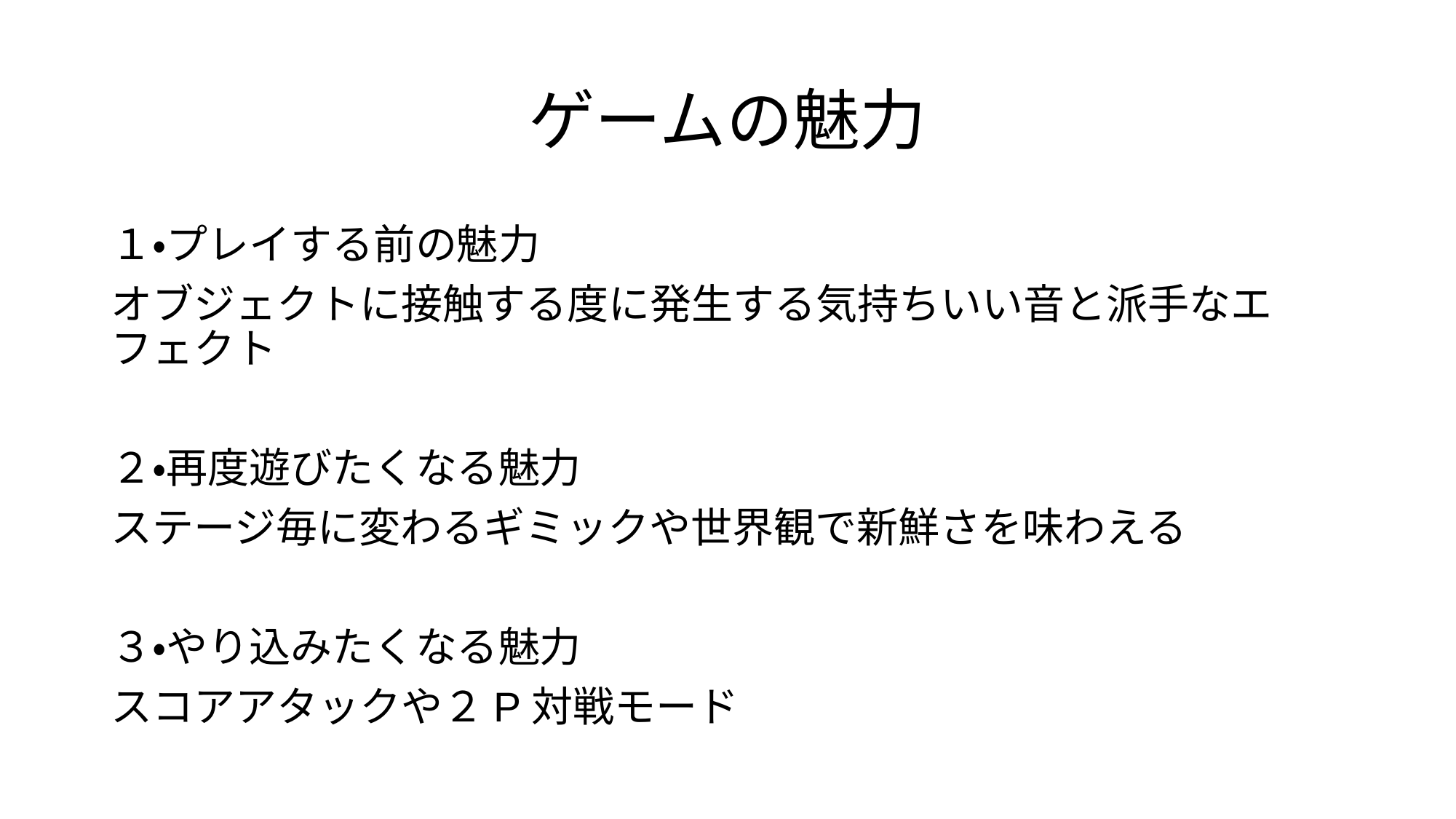

# ゲームの魅力
１・プレイする前の魅力
オブジェクトに接触する度に発生する気持ちいい音と派手なエフェクト

２・再度遊びたくなる魅力
ステージ毎に変わるギミックや世界観で新鮮さを味わえる

３・やり込みたくなる魅力
スコアアタックや２P対戦モード